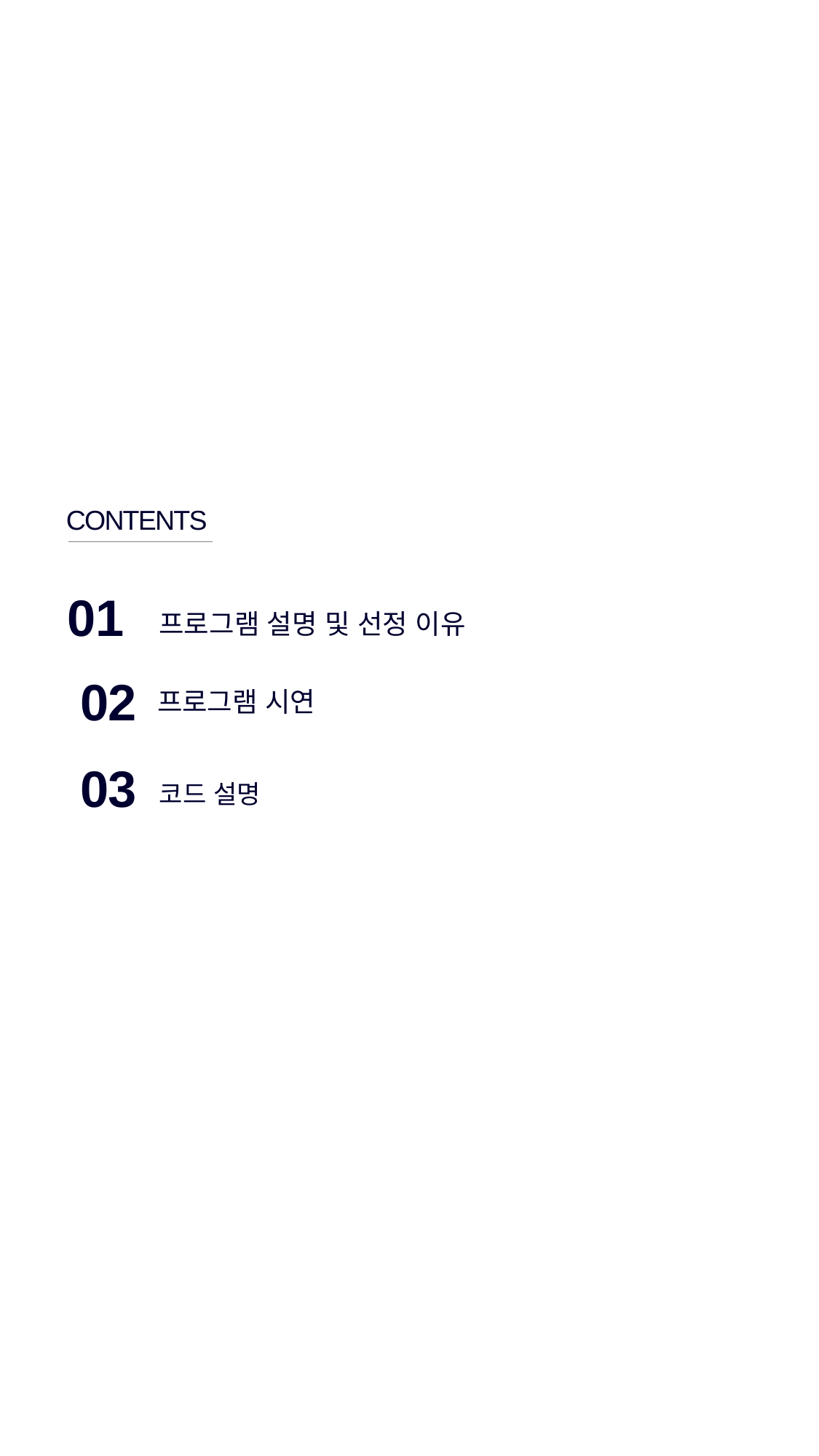

CONTENTS
01
프로그램 설명 및 선정 이유
02
프로그램 시연
03
코드 설명